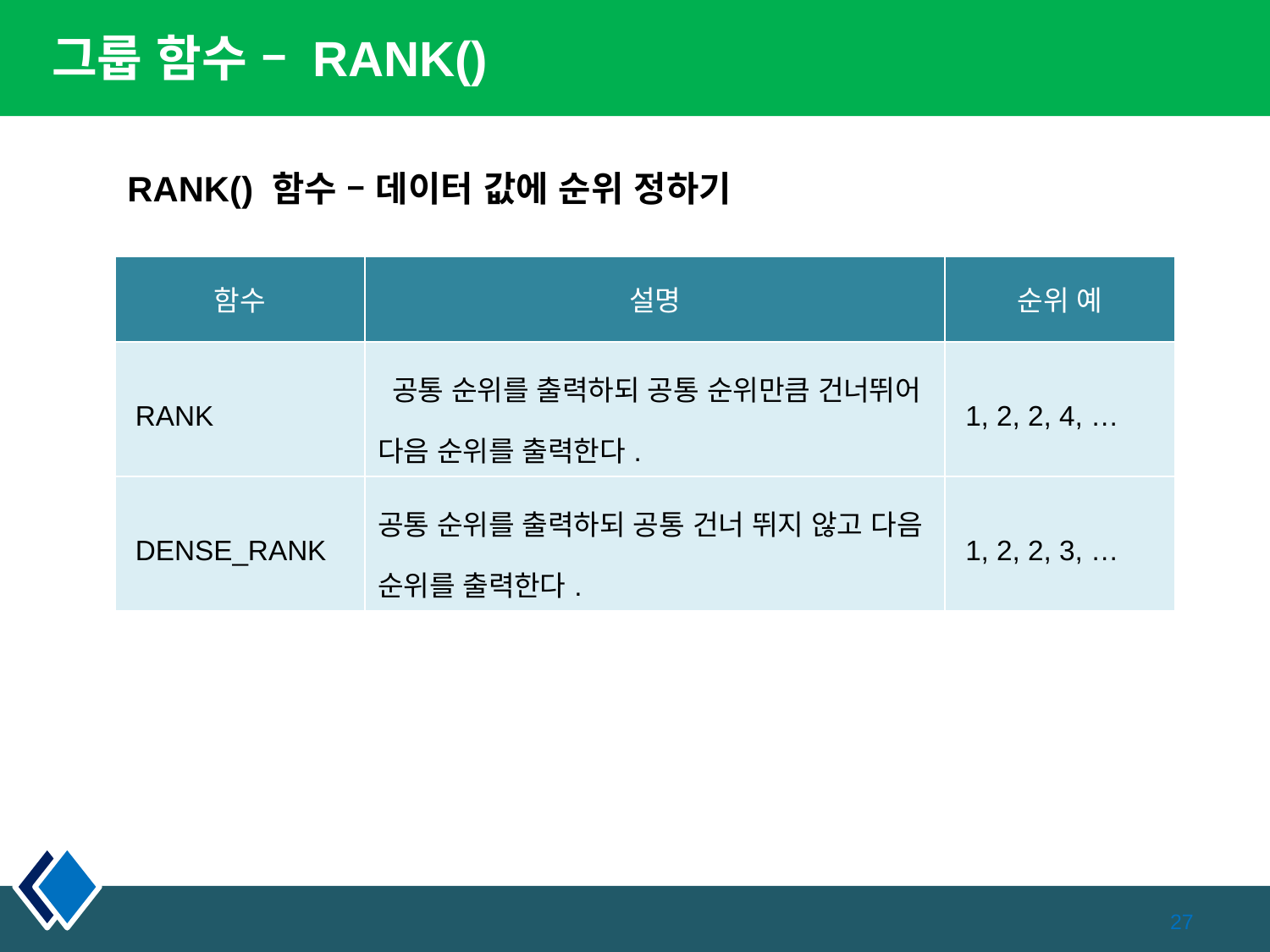

# 그룹 함수 – RANK()
RANK() 함수 – 데이터 값에 순위 정하기
| 함수 | 설명 | 순위 예 |
| --- | --- | --- |
| RANK | 공통 순위를 출력하되 공통 순위만큼 건너뛰어 다음 순위를 출력한다. | 1, 2, 2, 4, … |
| DENSE\_RANK | 공통 순위를 출력하되 공통 건너 뛰지 않고 다음 순위를 출력한다. | 1, 2, 2, 3, … |
27